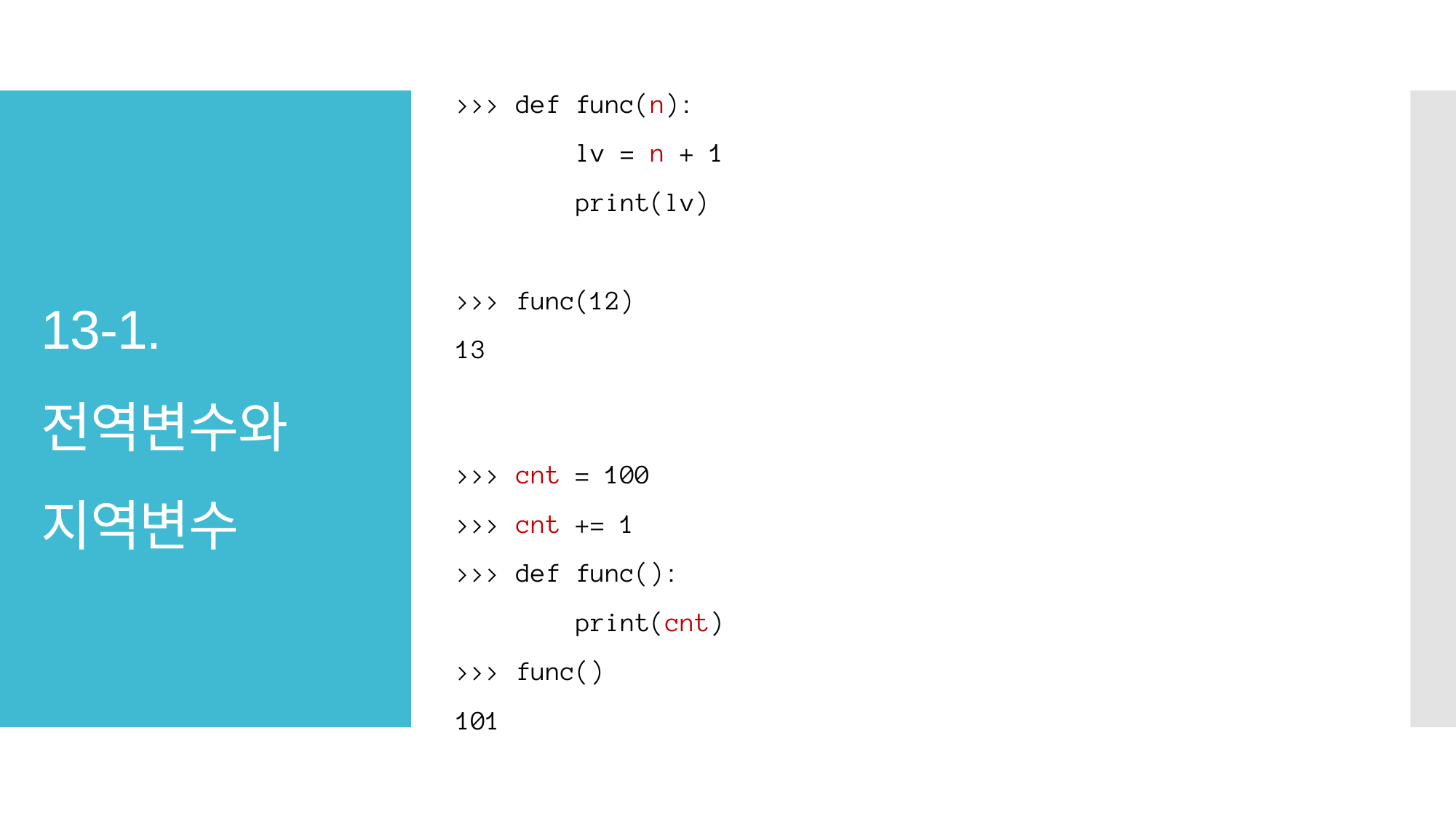

>>> def func(n):
        lv = n + 1
        print(lv)

>>> func(12)
13
# 13-1. 전역변수와 지역변수
>>> cnt = 100
>>> cnt += 1
>>> def func():
        print(cnt)
>>> func()
101